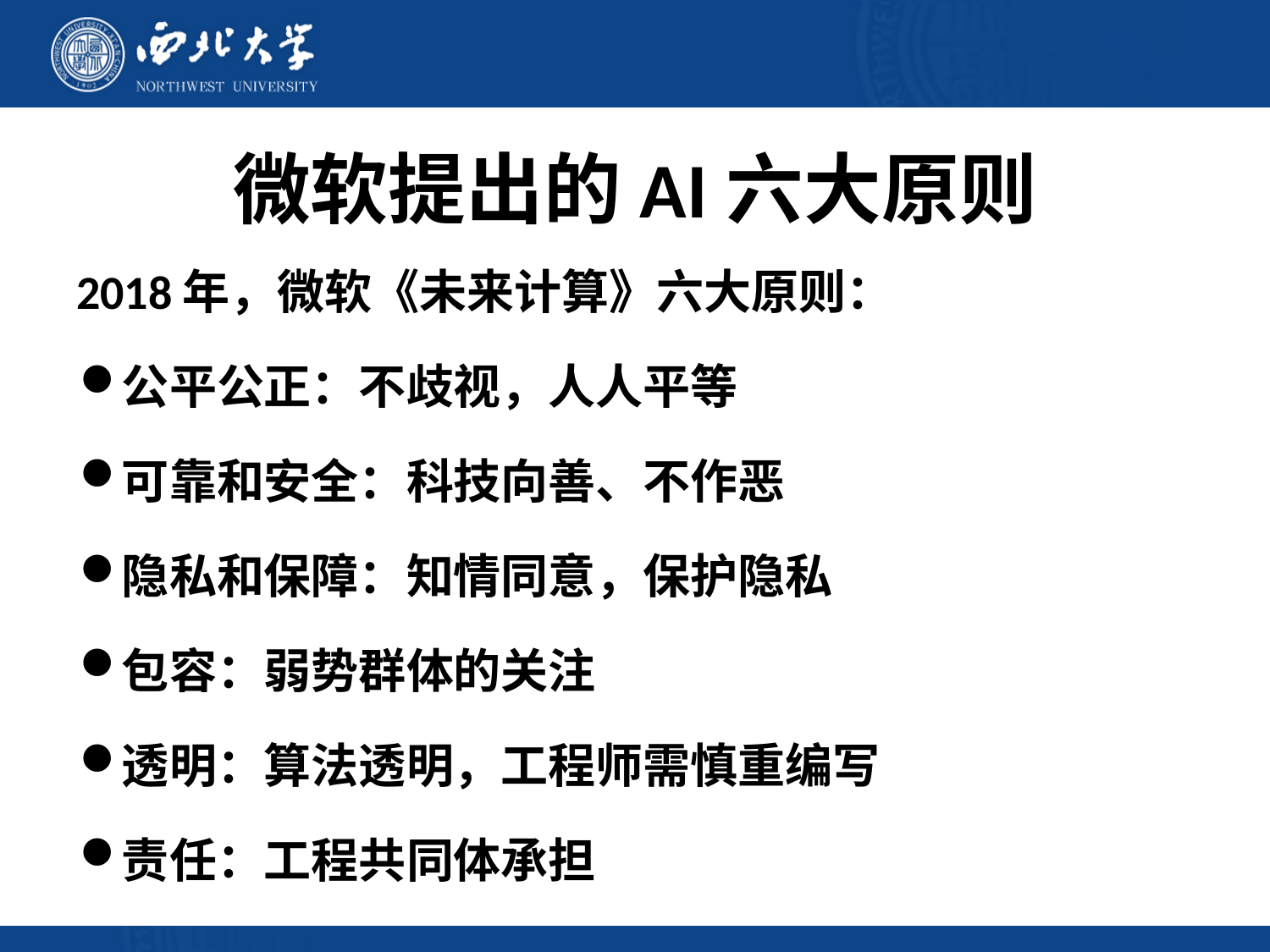

# 微软提出的AI六大原则
2018年，微软《未来计算》六大原则：
公平公正：不歧视，人人平等
可靠和安全：科技向善、不作恶
隐私和保障：知情同意，保护隐私
包容：弱势群体的关注
透明：算法透明，工程师需慎重编写
责任：工程共同体承担